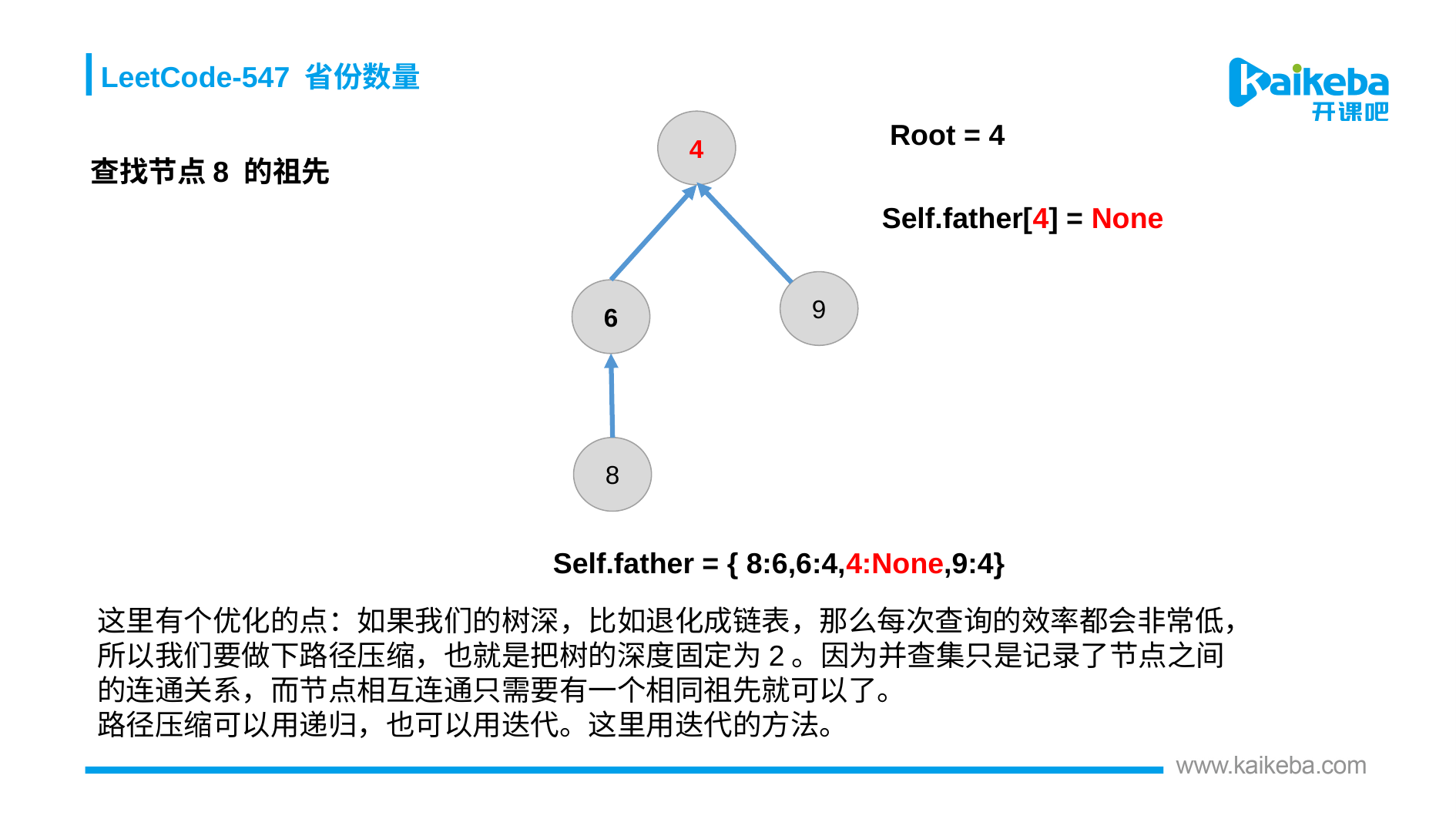

LeetCode-547 省份数量
Root = 4
4
查找节点8 的祖先
Self.father[4] = None
9
6
8
Self.father = { 8:6,6:4,4:None,9:4}
这里有个优化的点：如果我们的树深，比如退化成链表，那么每次查询的效率都会非常低，所以我们要做下路径压缩，也就是把树的深度固定为2。因为并查集只是记录了节点之间的连通关系，而节点相互连通只需要有一个相同祖先就可以了。
路径压缩可以用递归，也可以用迭代。这里用迭代的方法。